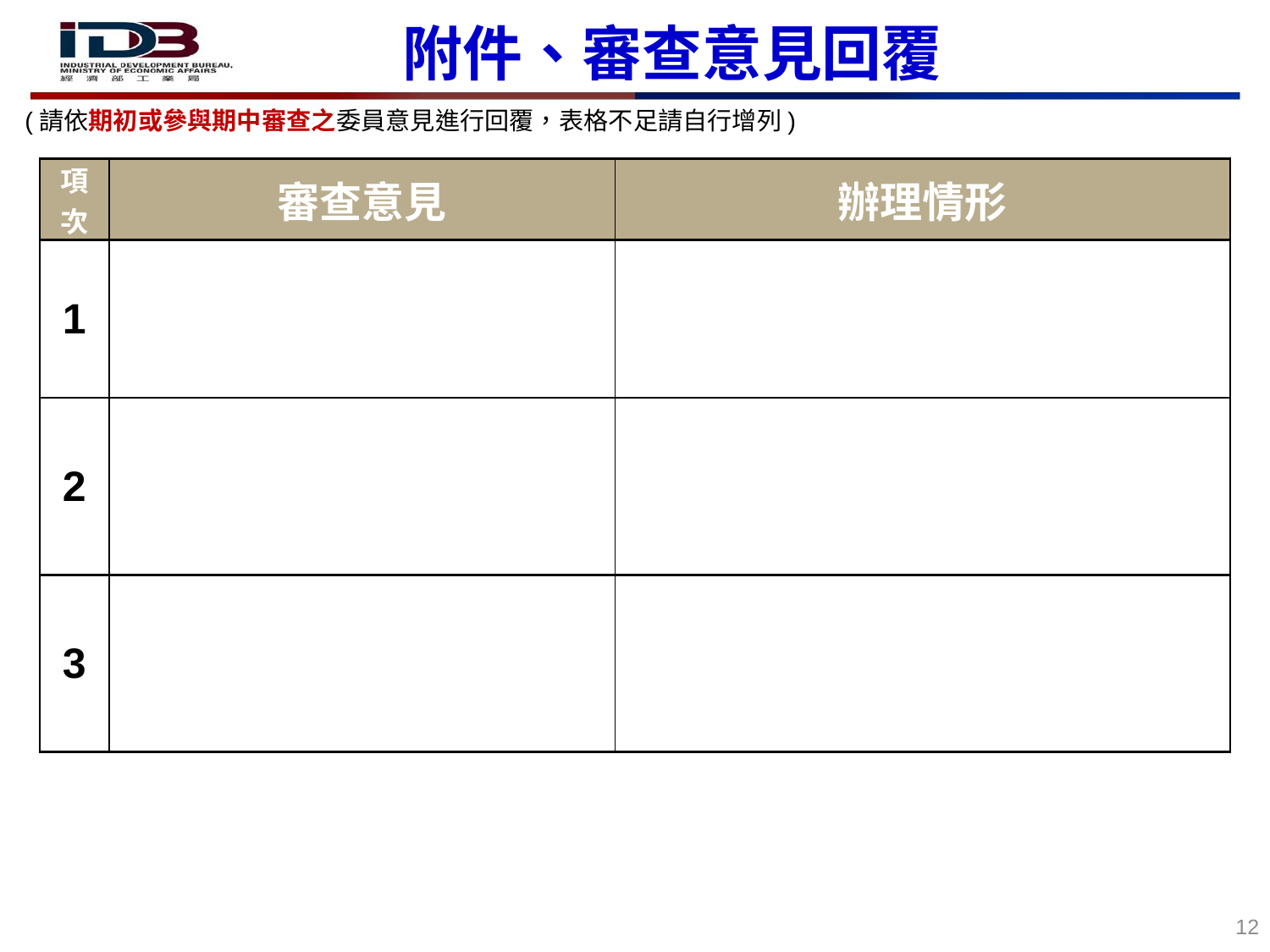

附件、審查意見回覆
(請依期初或參與期中審查之委員意見進行回覆，表格不足請自行增列)
| 項次 | 審查意見 | 辦理情形 |
| --- | --- | --- |
| 1 |  |  |
| 2 |  |  |
| 3 |  |  |
12